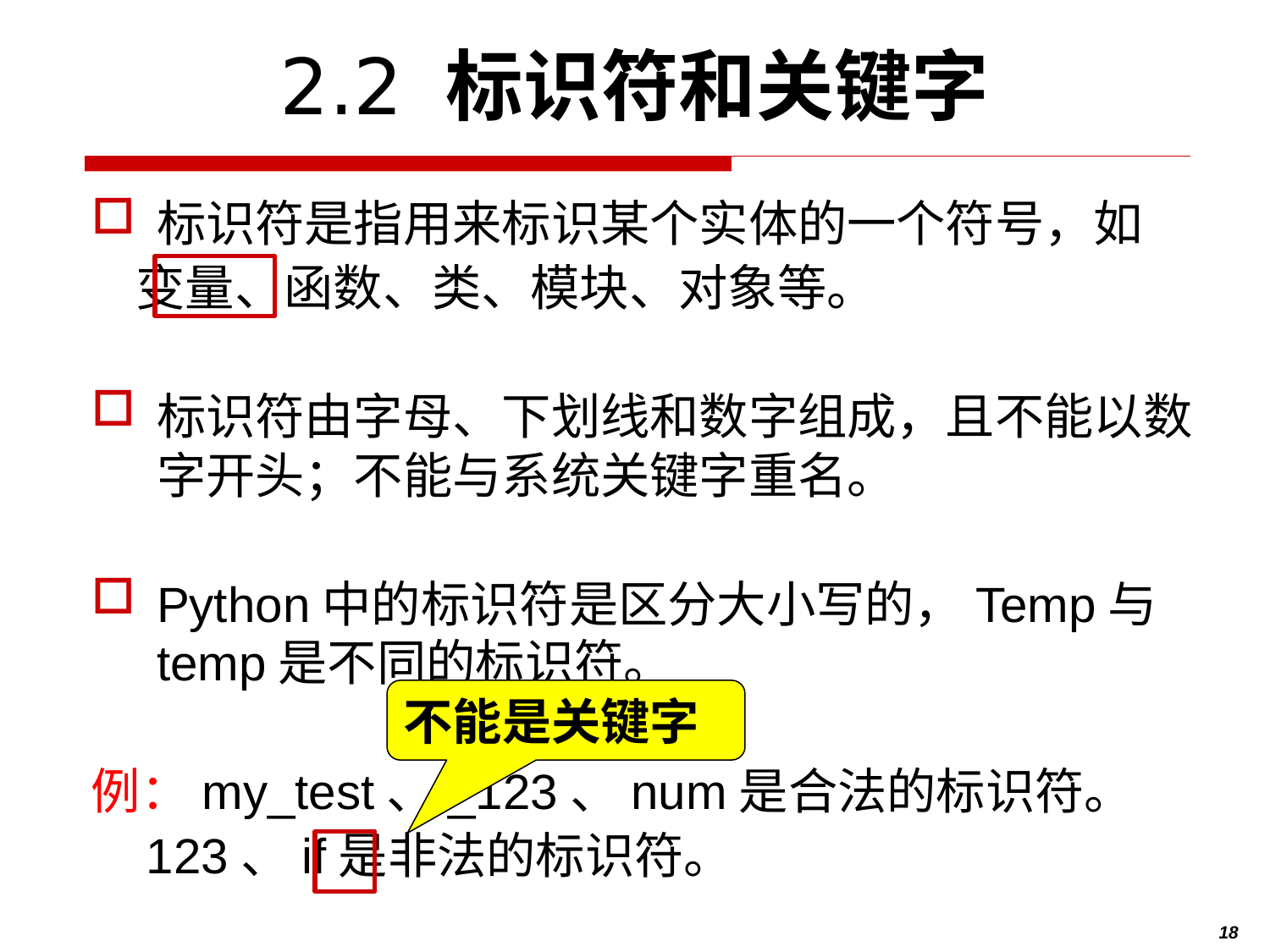

# 2.2 标识符和关键字
标识符是指用来标识某个实体的一个符号，如
   变量、函数、类、模块、对象等。

标识符由字母、下划线和数字组成，且不能以数字开头；不能与系统关键字重名。

Python中的标识符是区分大小写的，Temp与temp是不同的标识符。

例：my_test、_123、num是合法的标识符。
    123、if是非法的标识符。

不能是关键字

18